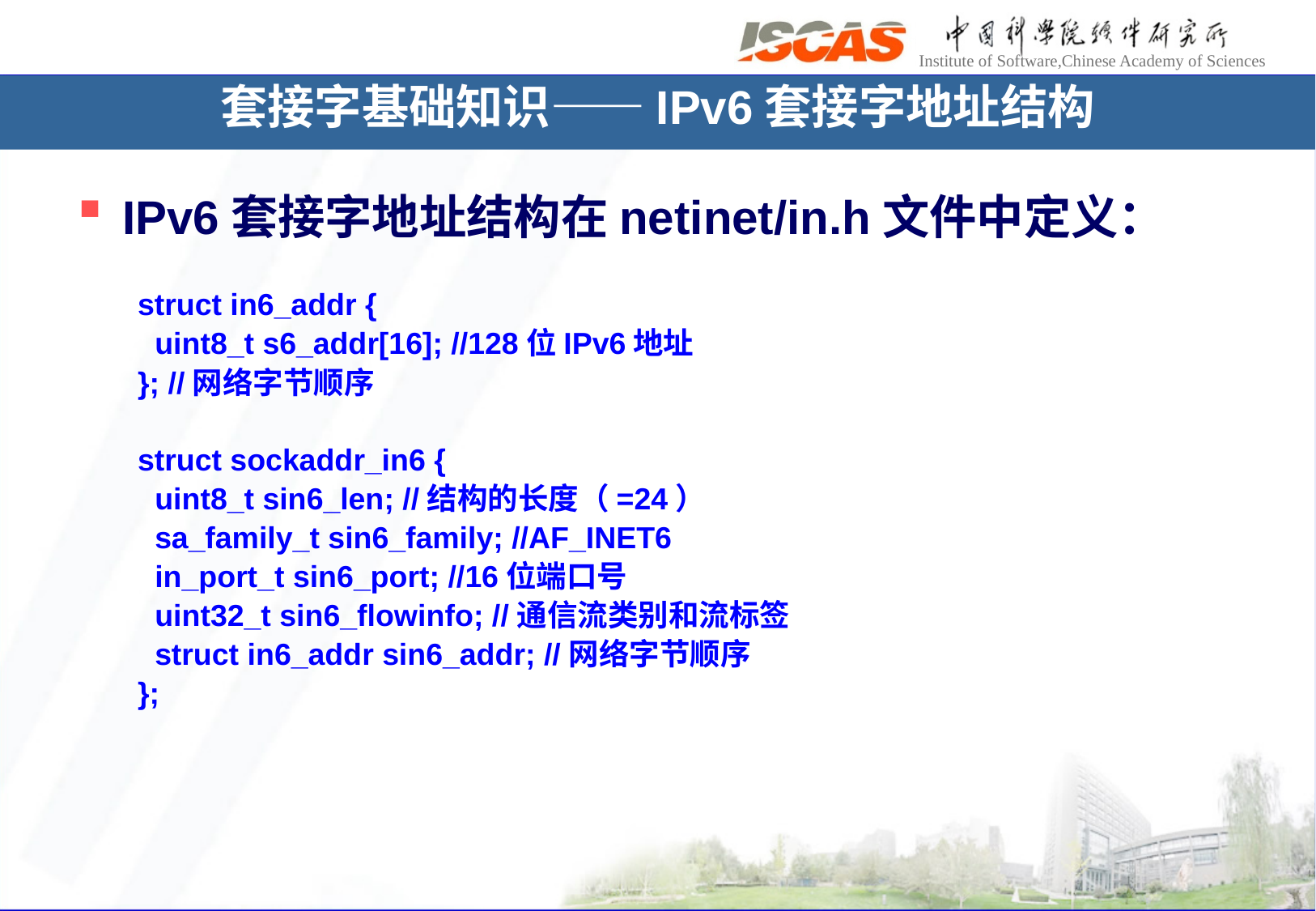

# 套接字基础知识——IPv6套接字地址结构
IPv6套接字地址结构在netinet/in.h文件中定义：

struct in6_addr {
  uint8_t s6_addr[16]; //128位IPv6地址
}; //网络字节顺序

struct sockaddr_in6 {
  uint8_t sin6_len; //结构的长度（=24）
  sa_family_t sin6_family; //AF_INET6
  in_port_t sin6_port; //16位端口号
  uint32_t sin6_flowinfo; //通信流类别和流标签
  struct in6_addr sin6_addr; //网络字节顺序
};